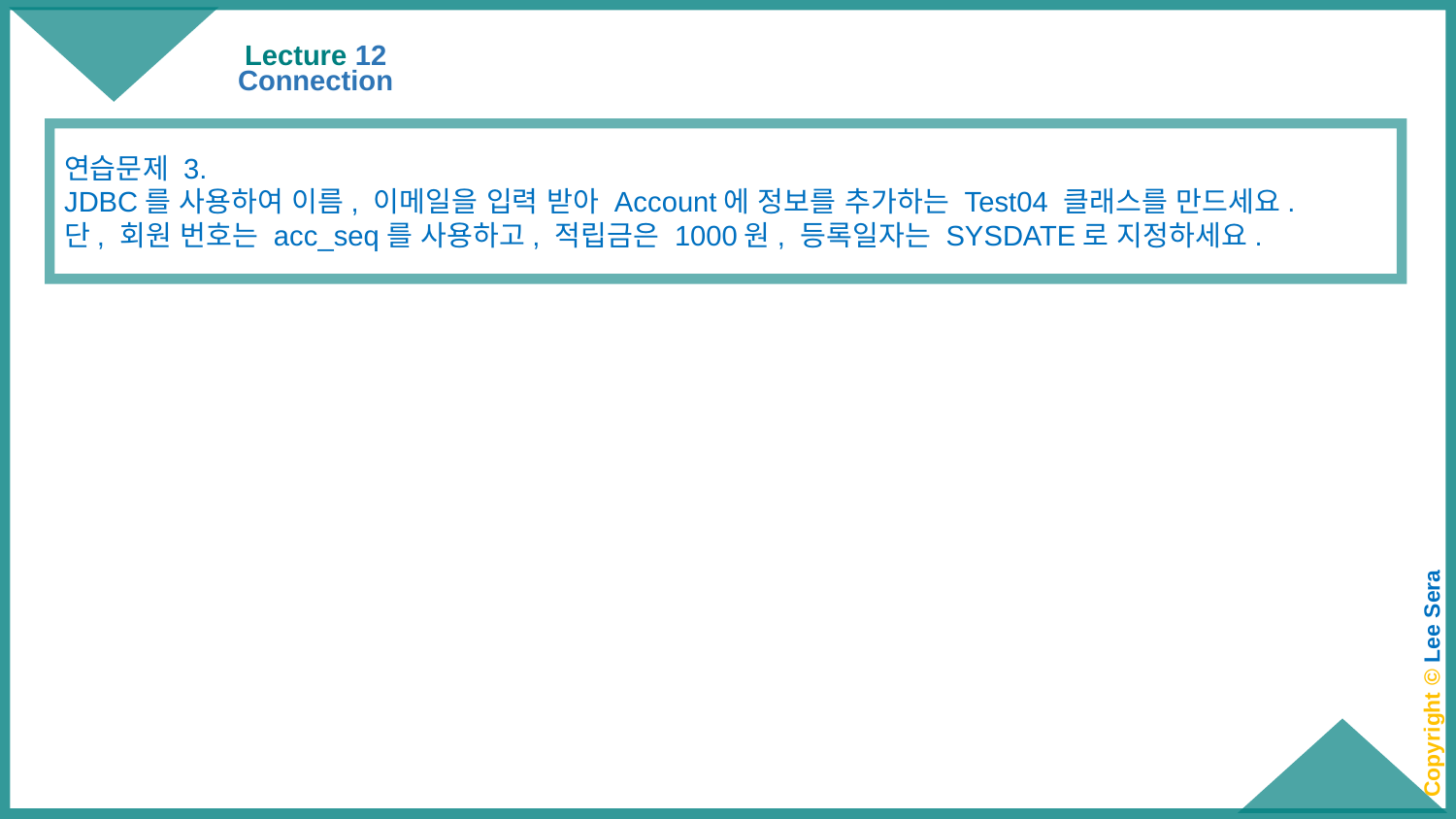

# Lecture 12
Connection
연습문제 3.
JDBC를 사용하여 이름, 이메일을 입력 받아 Account에 정보를 추가하는 Test04 클래스를 만드세요.
단, 회원 번호는 acc_seq를 사용하고, 적립금은 1000원, 등록일자는 SYSDATE로 지정하세요.
Copyright © Lee Sera